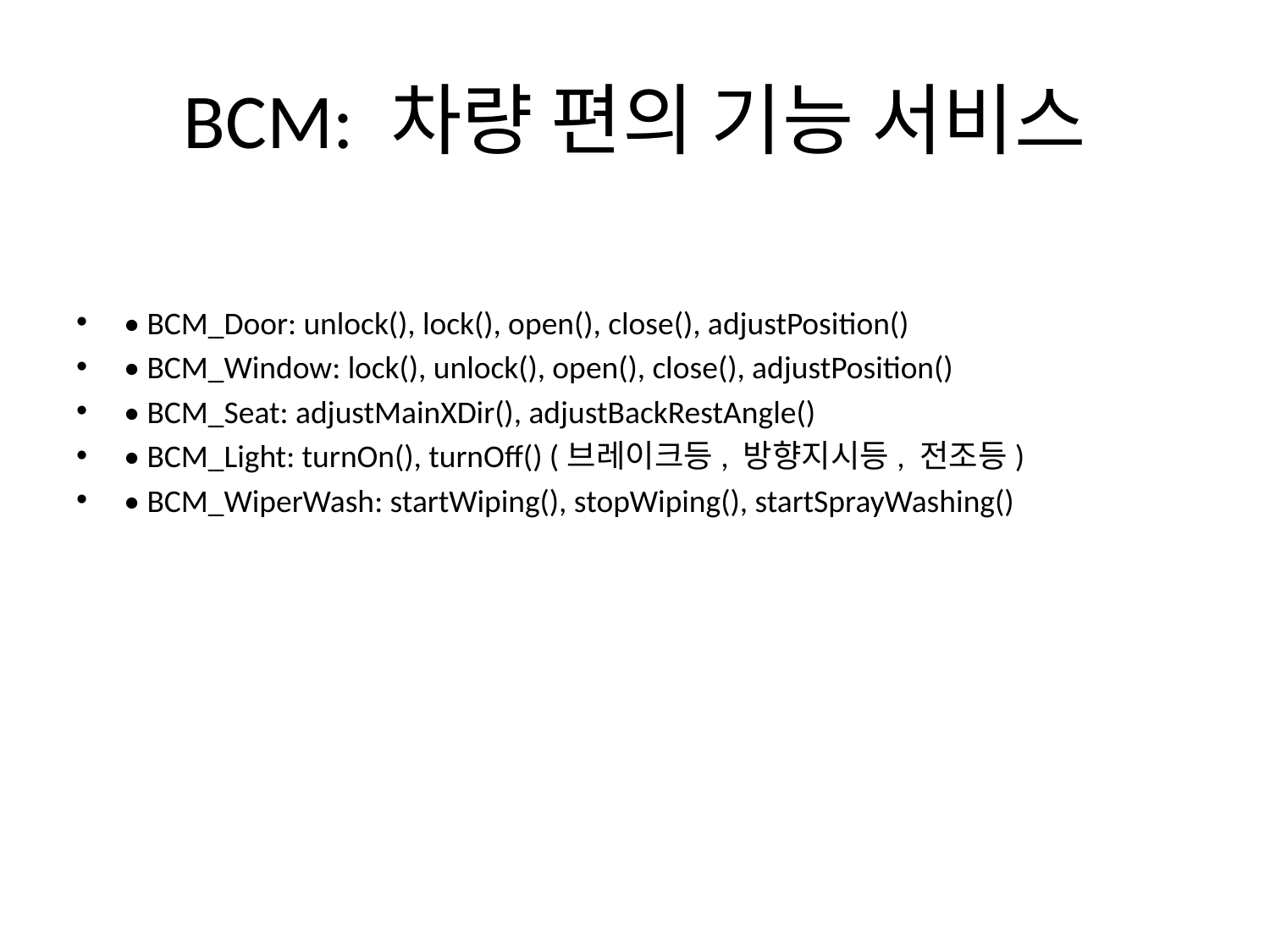

# BCM: 차량 편의 기능 서비스

• BCM_Door: unlock(), lock(), open(), close(), adjustPosition()
• BCM_Window: lock(), unlock(), open(), close(), adjustPosition()
• BCM_Seat: adjustMainXDir(), adjustBackRestAngle()
• BCM_Light: turnOn(), turnOff() (브레이크등, 방향지시등, 전조등)
• BCM_WiperWash: startWiping(), stopWiping(), startSprayWashing()